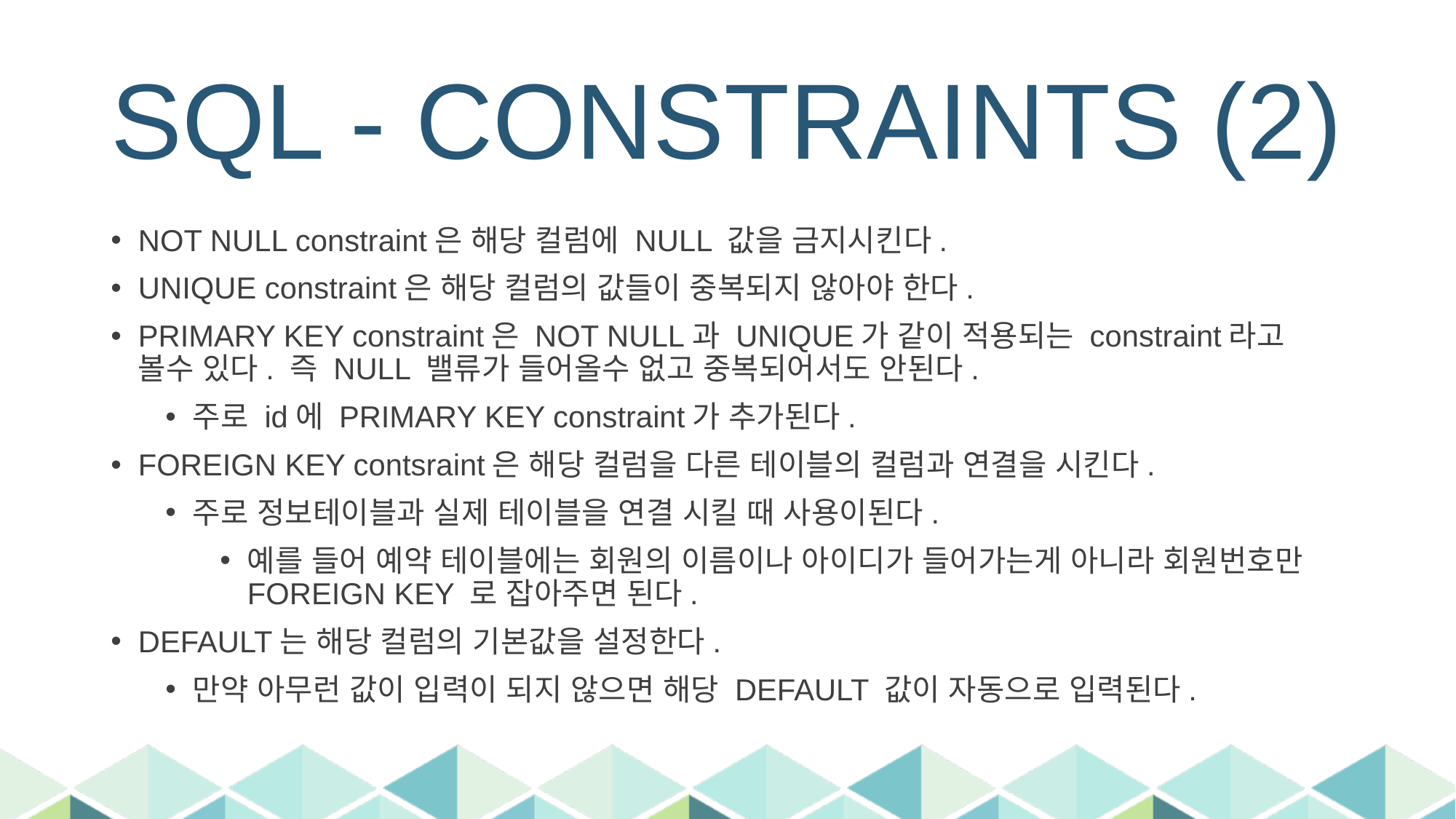

# SQL - CONSTRAINTS (2)
NOT NULL constraint은 해당 컬럼에 NULL 값을 금지시킨다.
UNIQUE constraint은 해당 컬럼의 값들이 중복되지 않아야 한다.
PRIMARY KEY constraint은 NOT NULL과 UNIQUE가 같이 적용되는 constraint라고 볼수 있다. 즉 NULL 밸류가 들어올수 없고 중복되어서도 안된다.
주로 id에 PRIMARY KEY constraint가 추가된다.
FOREIGN KEY contsraint은 해당 컬럼을 다른 테이블의 컬럼과 연결을 시킨다.
주로 정보테이블과 실제 테이블을 연결 시킬 때 사용이된다.
예를 들어 예약 테이블에는 회원의 이름이나 아이디가 들어가는게 아니라 회원번호만 FOREIGN KEY 로 잡아주면 된다.
DEFAULT는 해당 컬럼의 기본값을 설정한다.
만약 아무런 값이 입력이 되지 않으면 해당 DEFAULT 값이 자동으로 입력된다.